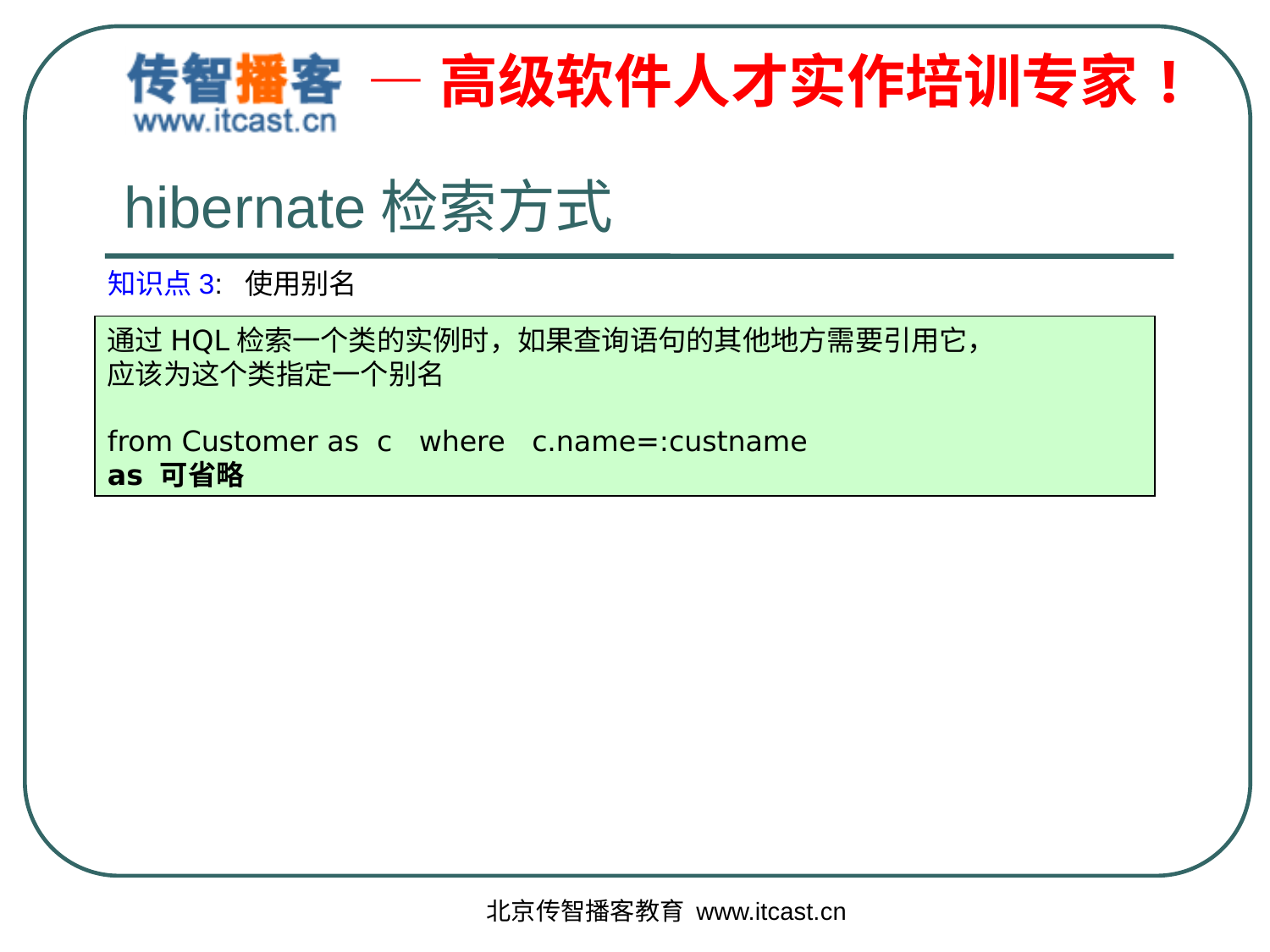

# hibernate检索方式
知识点3:  使用别名
通过HQL检索一个类的实例时，如果查询语句的其他地方需要引用它，
应该为这个类指定一个别名

from Customer as  c   where   c.name=:custname
as 可省略
北京传智播客教育 www.itcast.cn